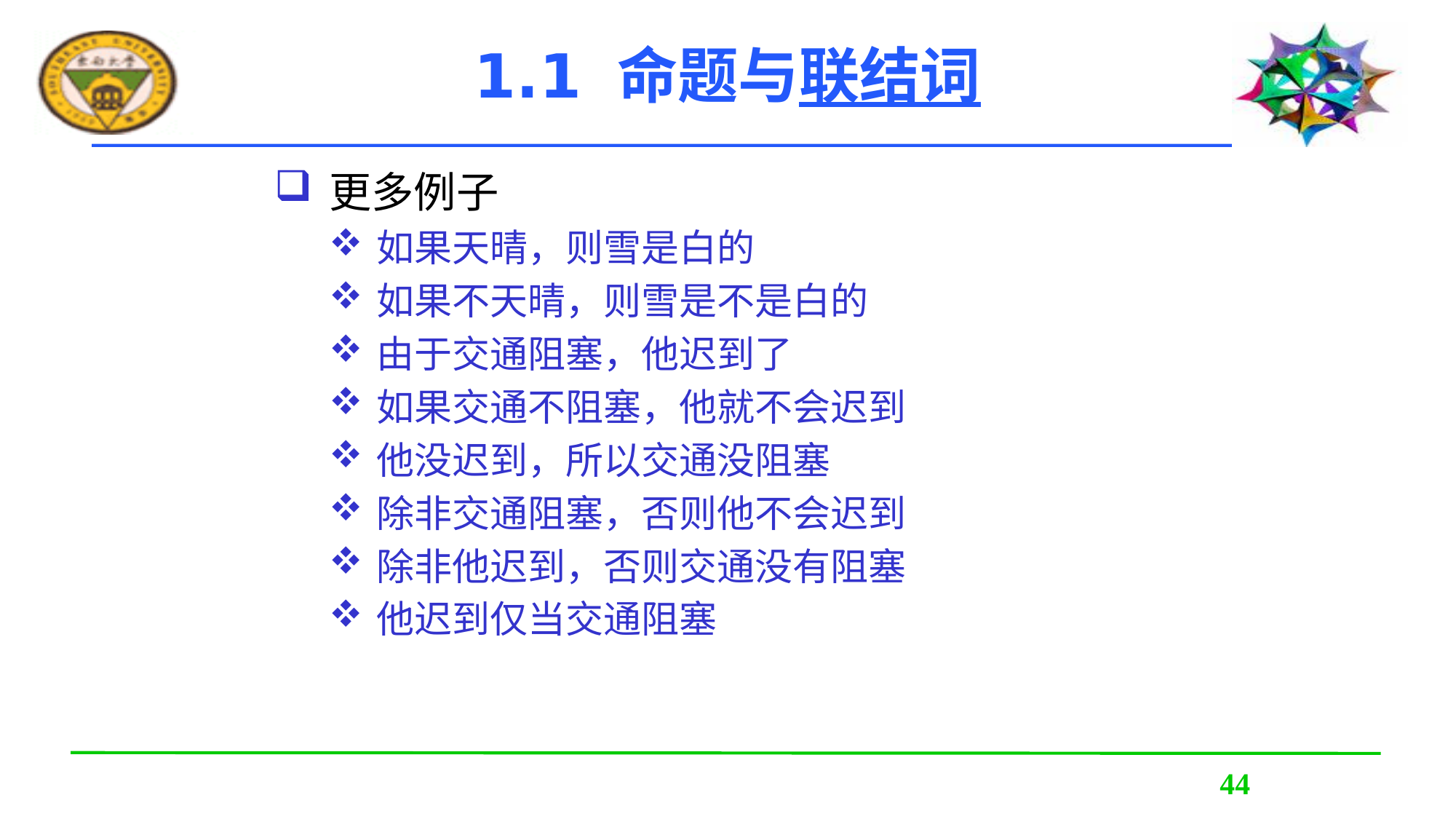

# 1.1 命题与联结词
更多例子
如果天晴，则雪是白的
如果不天晴，则雪是不是白的
由于交通阻塞，他迟到了
如果交通不阻塞，他就不会迟到
他没迟到，所以交通没阻塞
除非交通阻塞，否则他不会迟到
除非他迟到，否则交通没有阻塞
他迟到仅当交通阻塞